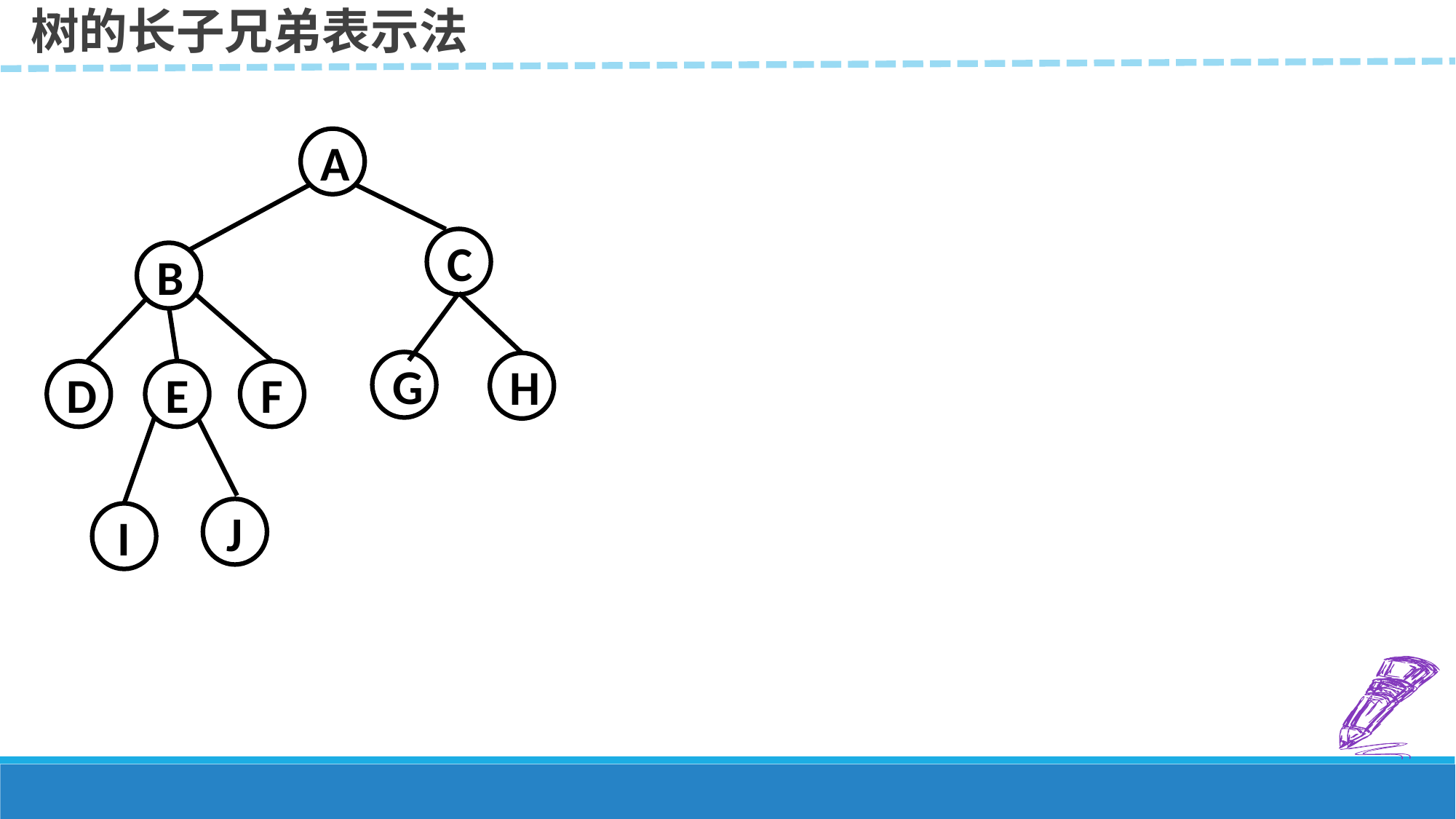

树的长子兄弟表示法
A
C
B
G
H
D
E
F
J
I